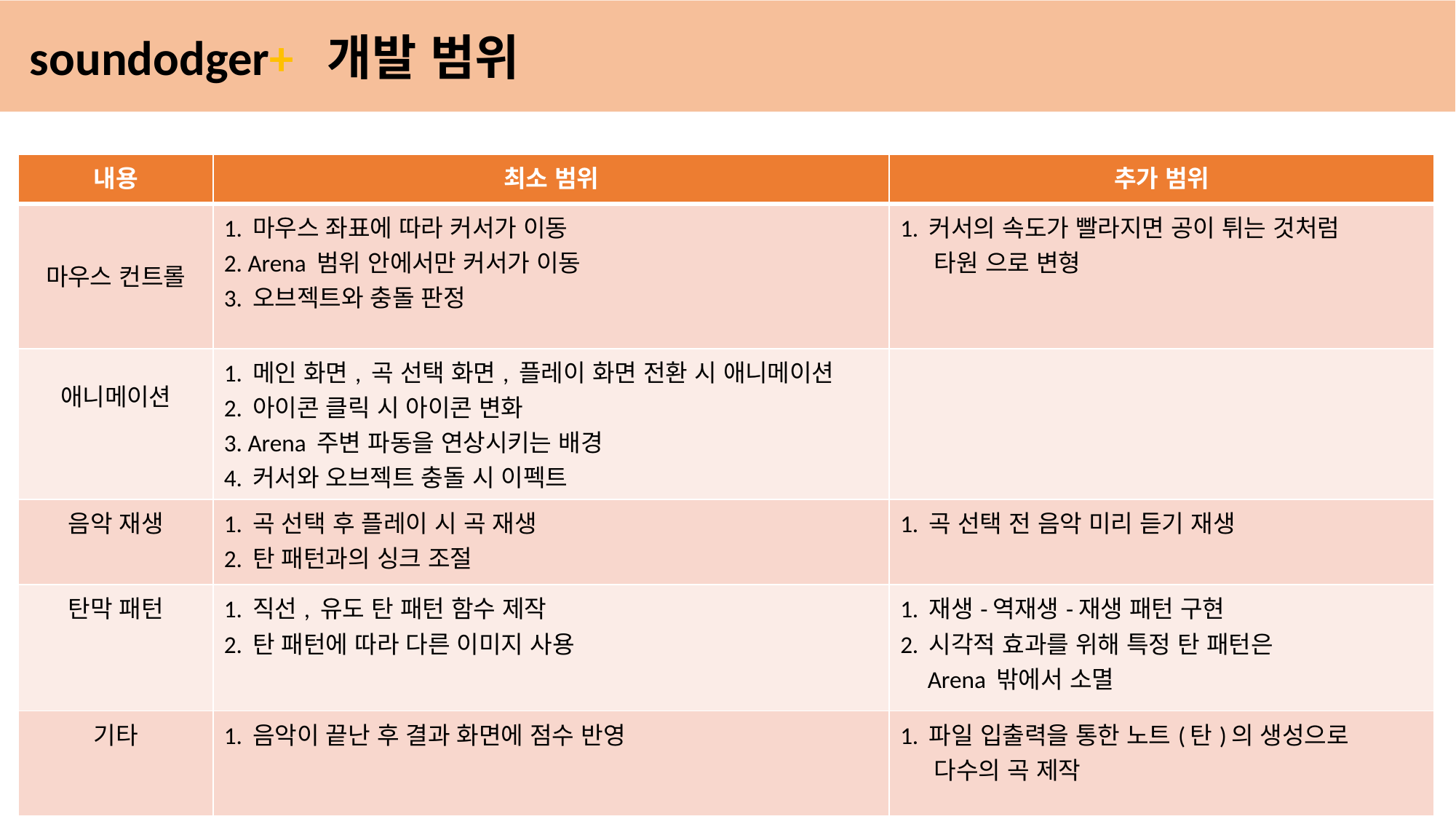

soundodger+  개발 범위
| 내용 | 최소 범위 | 추가 범위 |
| --- | --- | --- |
| 마우스 컨트롤 | 1. 마우스 좌표에 따라 커서가 이동 2. Arena 범위 안에서만 커서가 이동 3. 오브젝트와 충돌 판정 | 1. 커서의 속도가 빨라지면 공이 튀는 것처럼 타원 으로 변형 |
| 애니메이션 | 1. 메인 화면, 곡 선택 화면, 플레이 화면 전환 시 애니메이션 2. 아이콘 클릭 시 아이콘 변화 3. Arena 주변 파동을 연상시키는 배경 4. 커서와 오브젝트 충돌 시 이펙트 |  |
| 음악 재생 | 1. 곡 선택 후 플레이 시 곡 재생 2. 탄 패턴과의 싱크 조절 | 1. 곡 선택 전 음악 미리 듣기 재생 |
| 탄막 패턴 | 1. 직선, 유도 탄 패턴 함수 제작 2. 탄 패턴에 따라 다른 이미지 사용 | 1. 재생-역재생-재생 패턴 구현 2. 시각적 효과를 위해 특정 탄 패턴은 Arena 밖에서 소멸 |
| 기타 | 1. 음악이 끝난 후 결과 화면에 점수 반영 | 1. 파일 입출력을 통한 노트(탄)의 생성으로 다수의 곡 제작 |